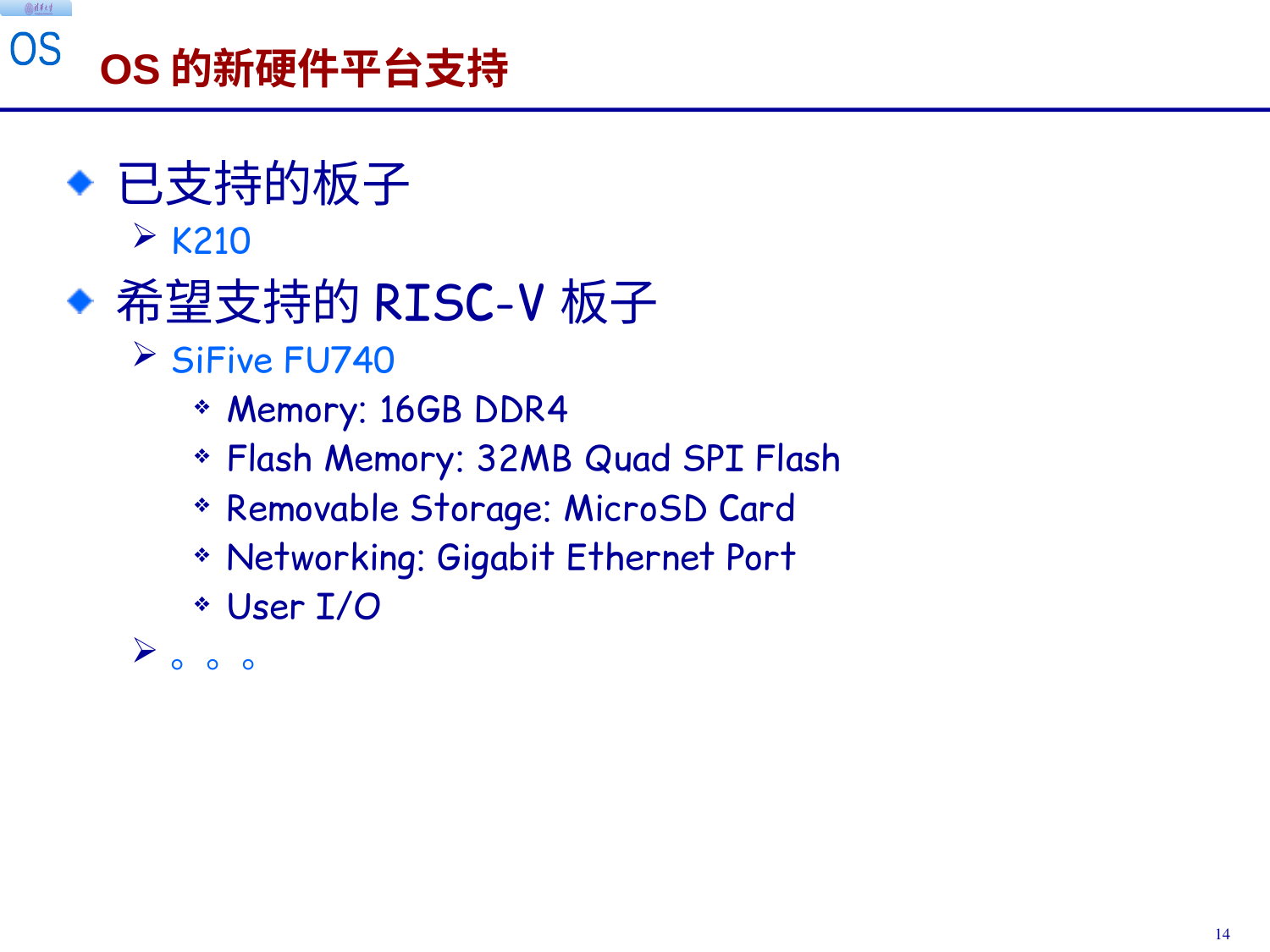

# OS的新硬件平台支持
已支持的板子
K210
希望支持的RISC-V板子
SiFive FU740
Memory: 16GB DDR4
Flash Memory: 32MB Quad SPI Flash
Removable Storage: MicroSD Card
Networking: Gigabit Ethernet Port
User I/O
。。。